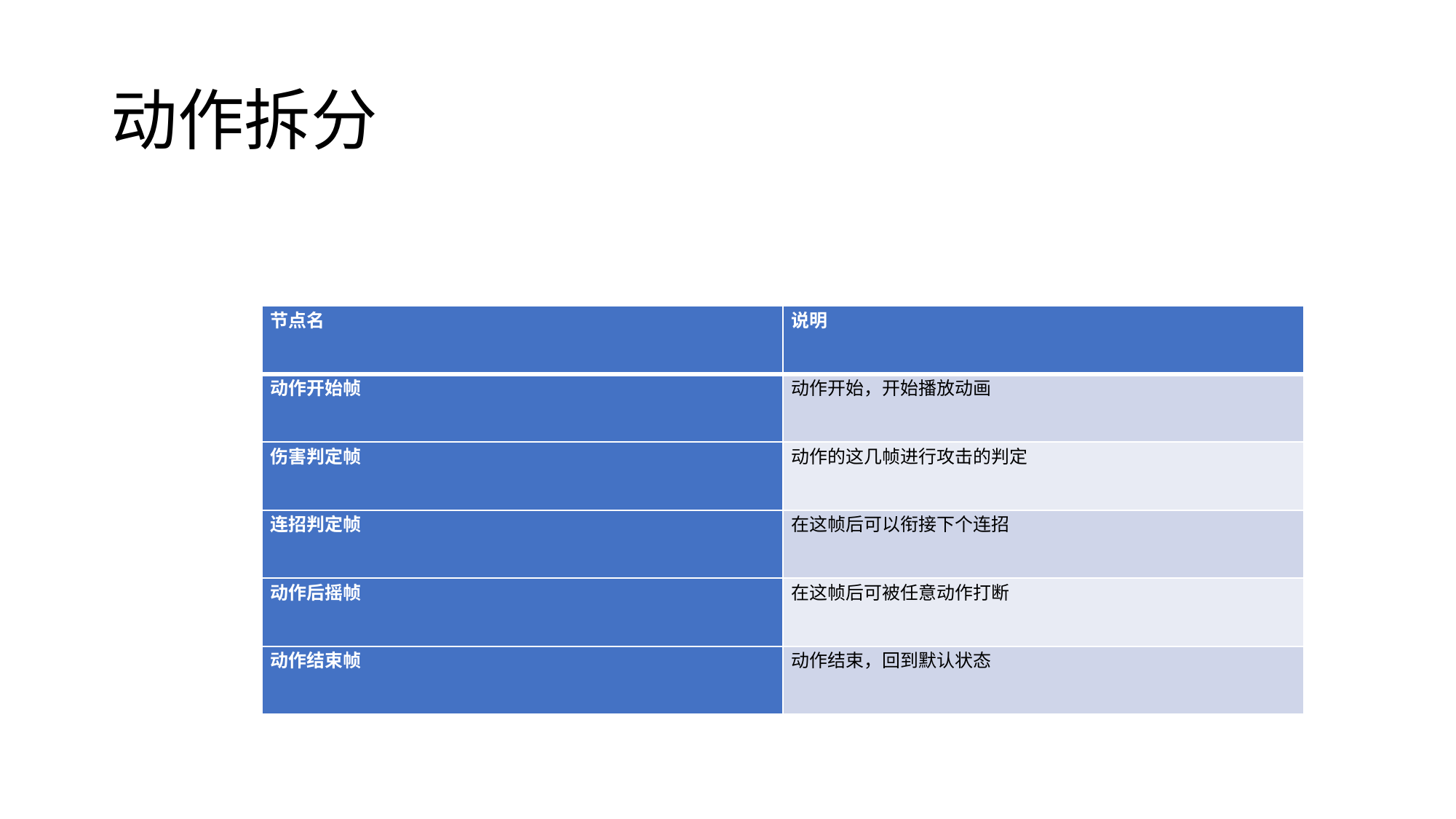

# 动作拆分
| 节点名 | 说明 |
| --- | --- |
| 动作开始帧 | 动作开始，开始播放动画 |
| 伤害判定帧 | 动作的这几帧进行攻击的判定 |
| 连招判定帧 | 在这帧后可以衔接下个连招 |
| 动作后摇帧 | 在这帧后可被任意动作打断 |
| 动作结束帧 | 动作结束，回到默认状态 |